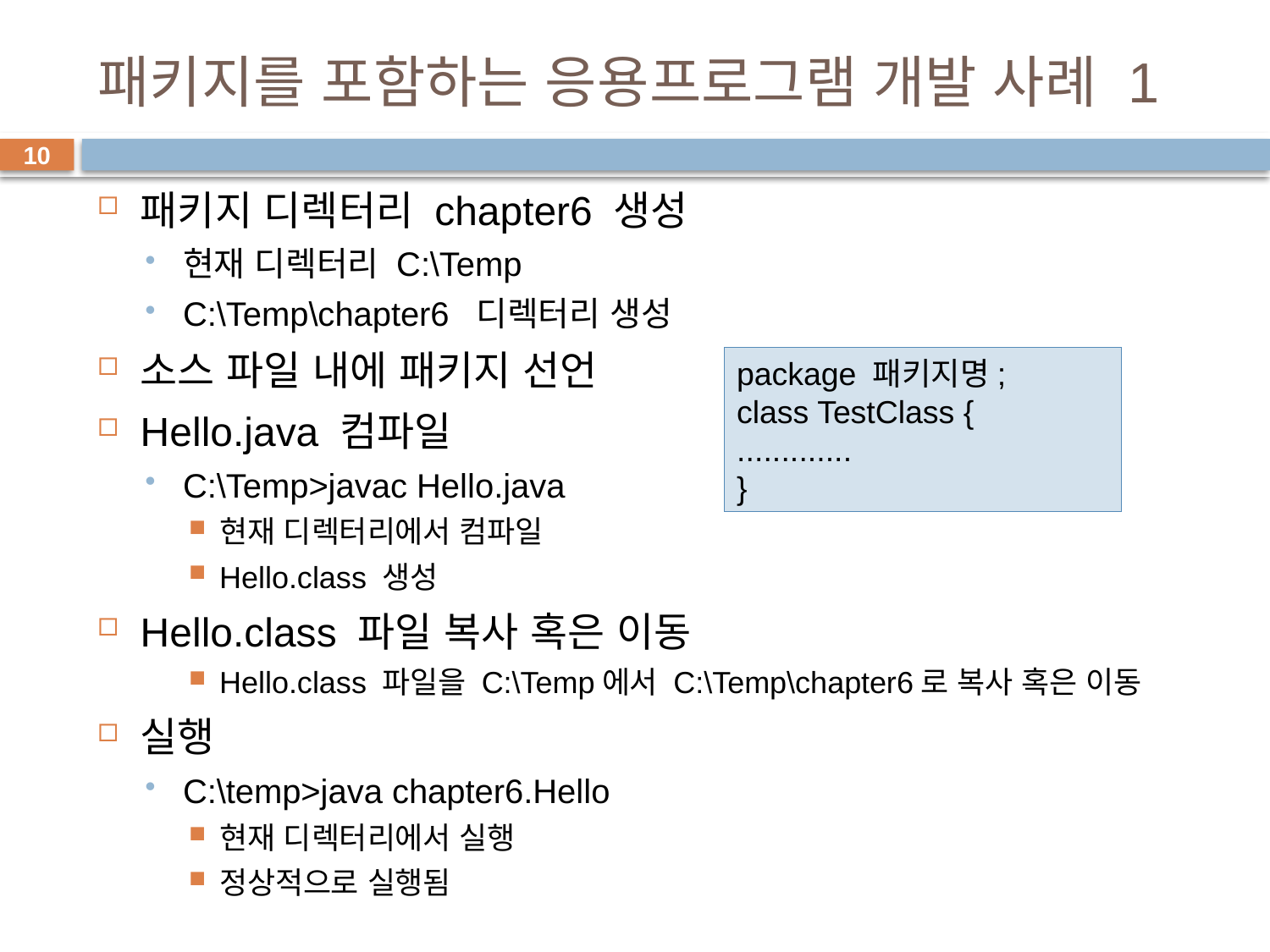

# 패키지를 포함하는 응용프로그램 개발 사례 1
10
패키지 디렉터리 chapter6 생성
현재 디렉터리 C:\Temp
C:\Temp\chapter6  디렉터리 생성
소스 파일 내에 패키지 선언
Hello.java 컴파일
C:\Temp>javac Hello.java
현재 디렉터리에서 컴파일
Hello.class 생성
Hello.class 파일 복사 혹은 이동
Hello.class 파일을 C:\Temp에서 C:\Temp\chapter6로 복사 혹은 이동
실행
C:\temp>java chapter6.Hello
현재 디렉터리에서 실행
정상적으로 실행됨
package 패키지명;
class TestClass {
.............
}